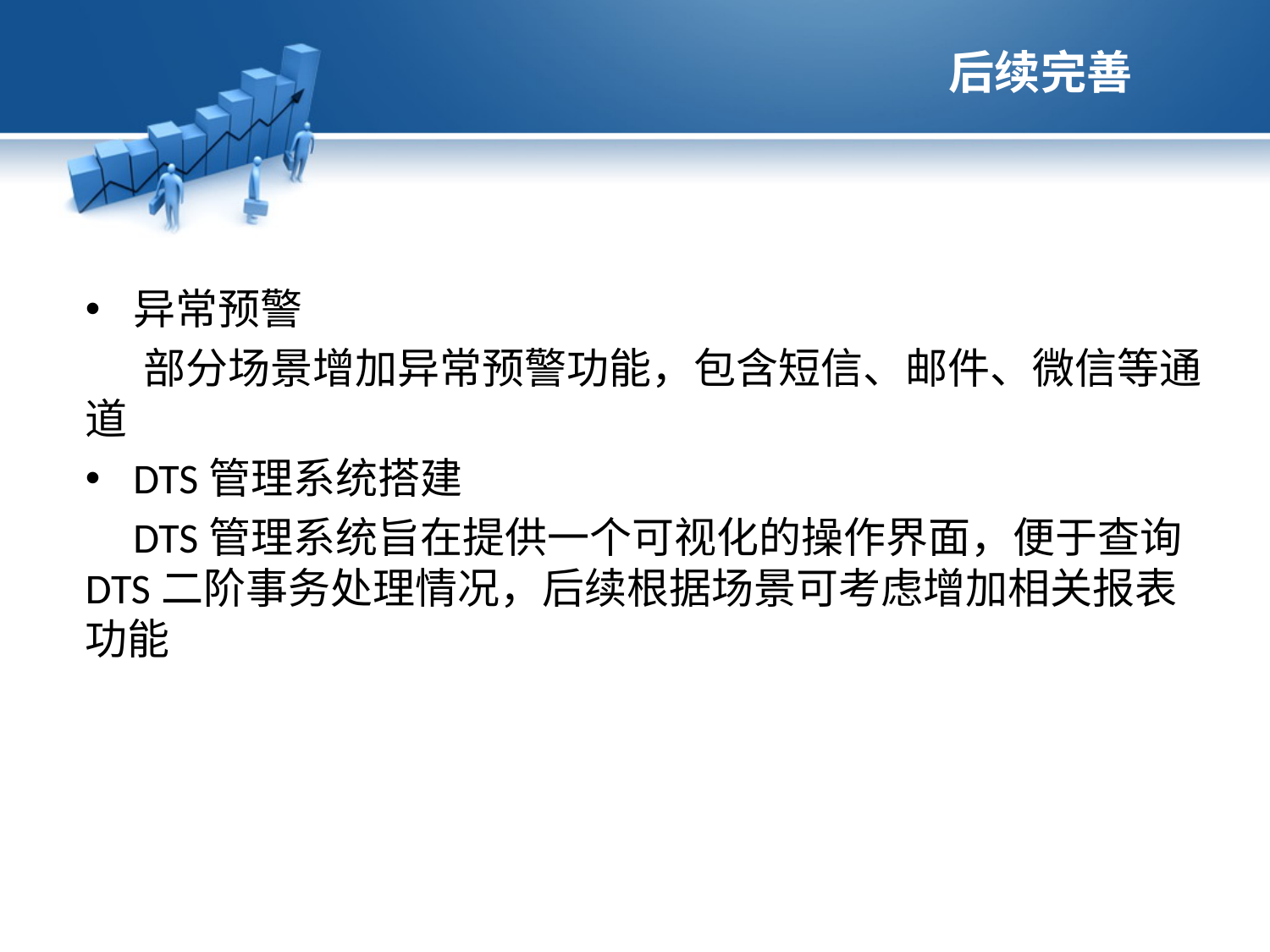

后续完善
异常预警
     部分场景增加异常预警功能，包含短信、邮件、微信等通道
DTS管理系统搭建
     DTS管理系统旨在提供一个可视化的操作界面，便于查询DTS二阶事务处理情况，后续根据场景可考虑增加相关报表功能